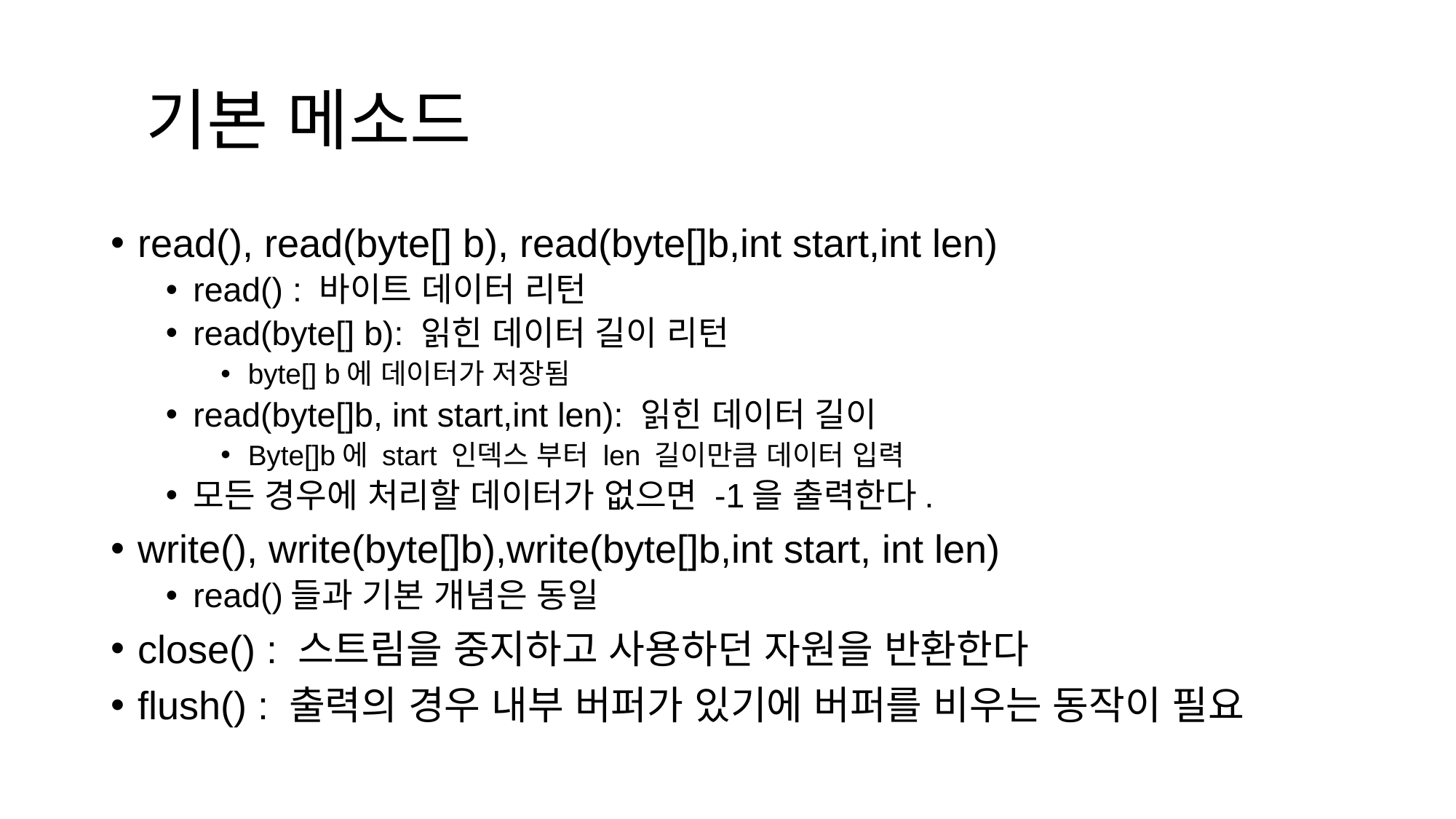

# 기본 메소드
read(), read(byte[] b), read(byte[]b,int start,int len)
read() : 바이트 데이터 리턴
read(byte[] b): 읽힌 데이터 길이 리턴
byte[] b에 데이터가 저장됨
read(byte[]b, int start,int len): 읽힌 데이터 길이
Byte[]b에 start 인덱스 부터 len 길이만큼 데이터 입력
모든 경우에 처리할 데이터가 없으면 -1을 출력한다.
write(), write(byte[]b),write(byte[]b,int start, int len)
read()들과 기본 개념은 동일
close() : 스트림을 중지하고 사용하던 자원을 반환한다
flush() : 출력의 경우 내부 버퍼가 있기에 버퍼를 비우는 동작이 필요